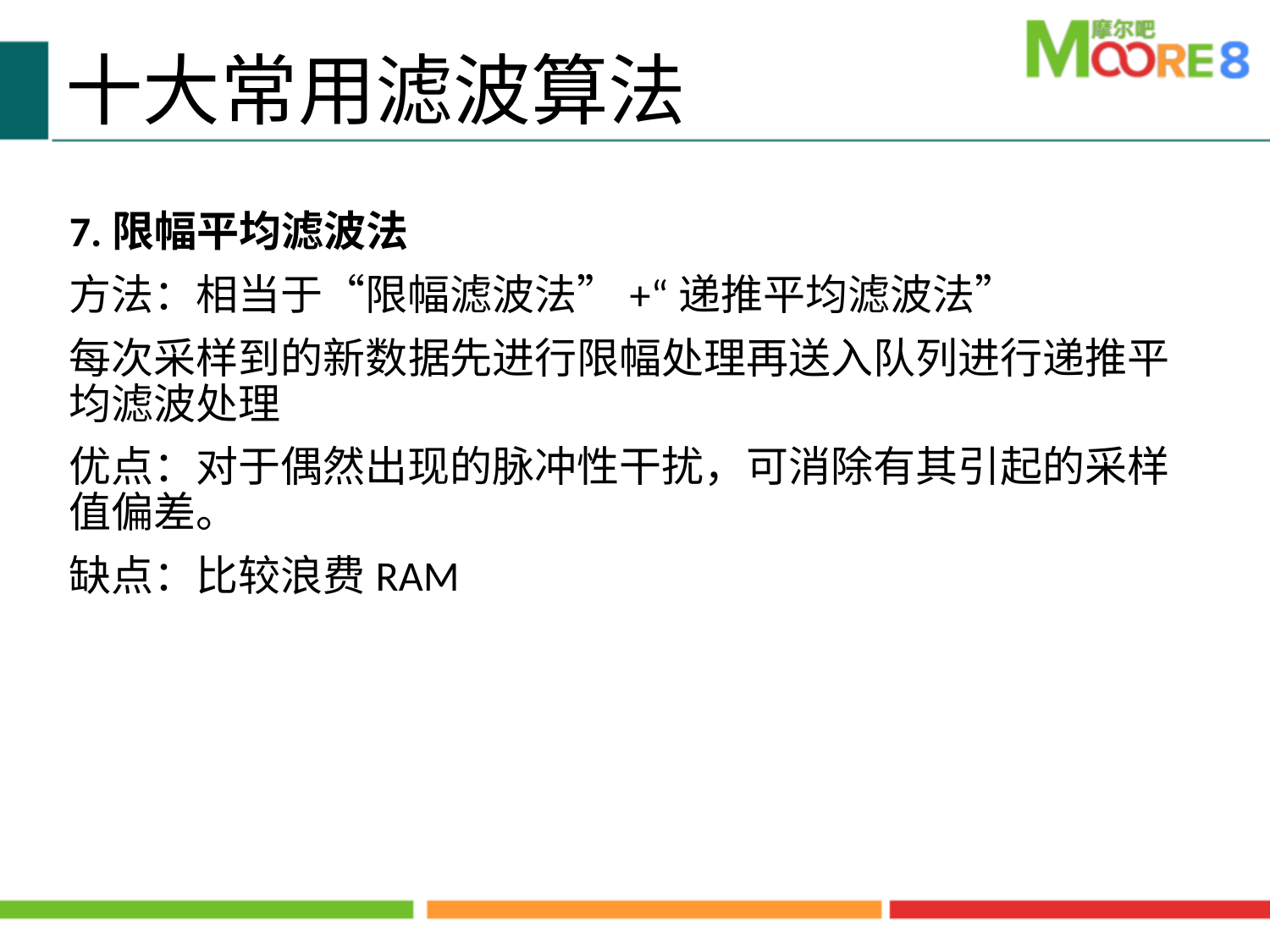

# 十大常用滤波算法
7.限幅平均滤波法
方法：相当于“限幅滤波法”+“递推平均滤波法”
每次采样到的新数据先进行限幅处理再送入队列进行递推平均滤波处理
优点：对于偶然出现的脉冲性干扰，可消除有其引起的采样值偏差。
缺点：比较浪费RAM